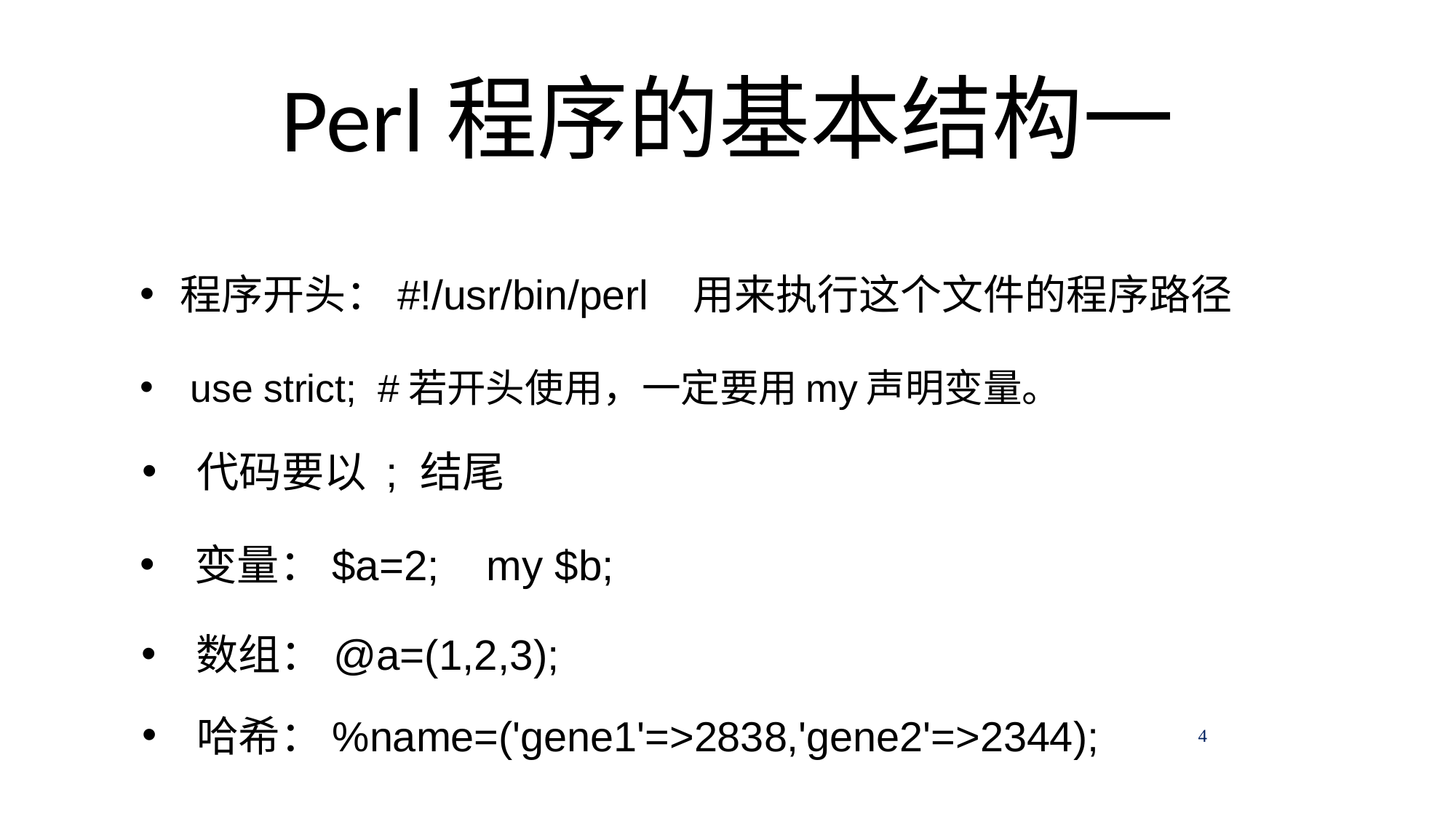

# Perl程序的基本结构一
程序开头：#!/usr/bin/perl   用来执行这个文件的程序路径
use strict;  #若开头使用，一定要用my声明变量。
代码要以 ; 结尾
变量：$a=2;    my $b;
数组：@a=(1,2,3);
哈希：%name=('gene1'=>2838,'gene2'=>2344);
4